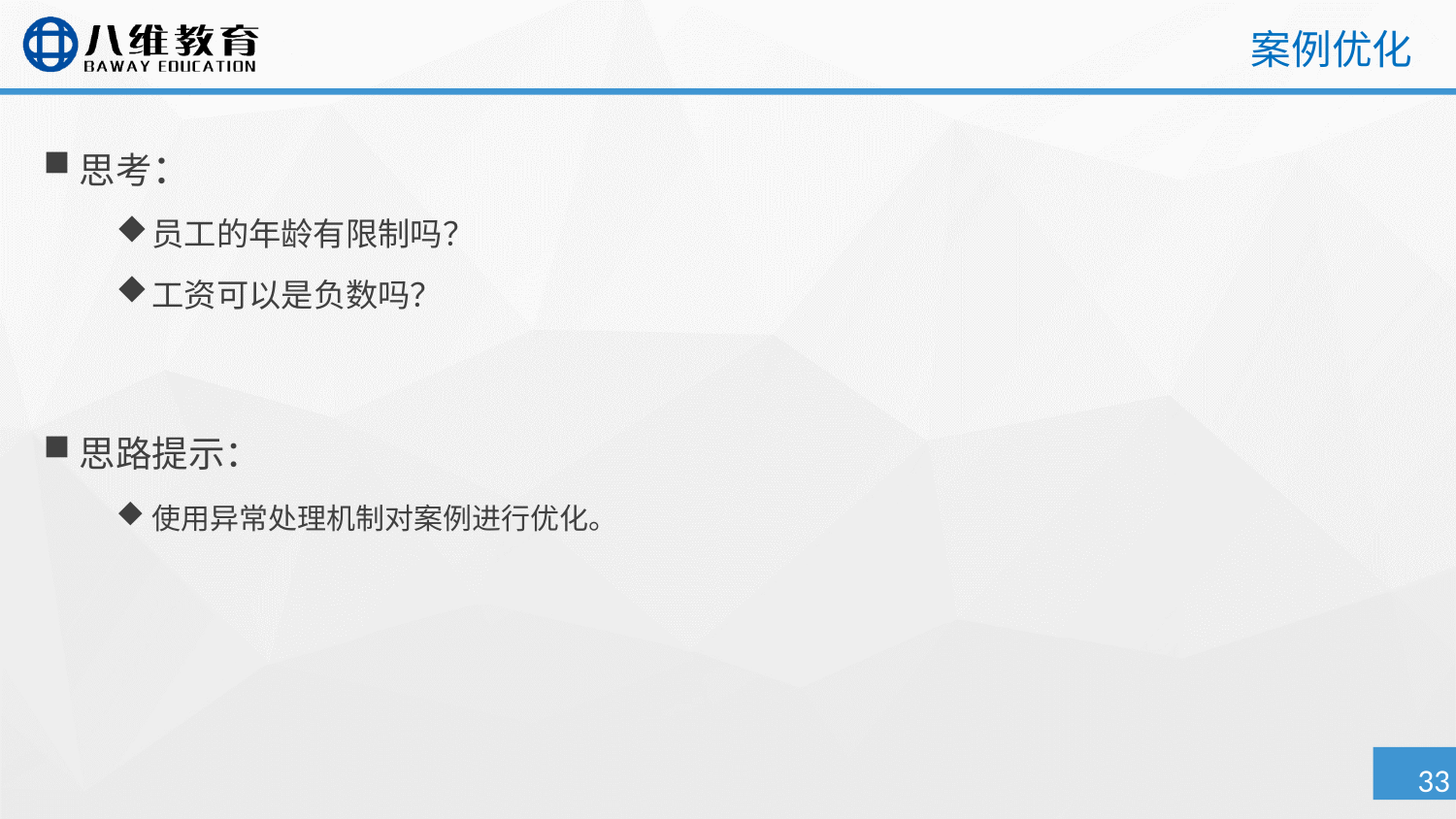

# 案例优化
思考：
员工的年龄有限制吗？
工资可以是负数吗？

思路提示：
使用异常处理机制对案例进行优化。